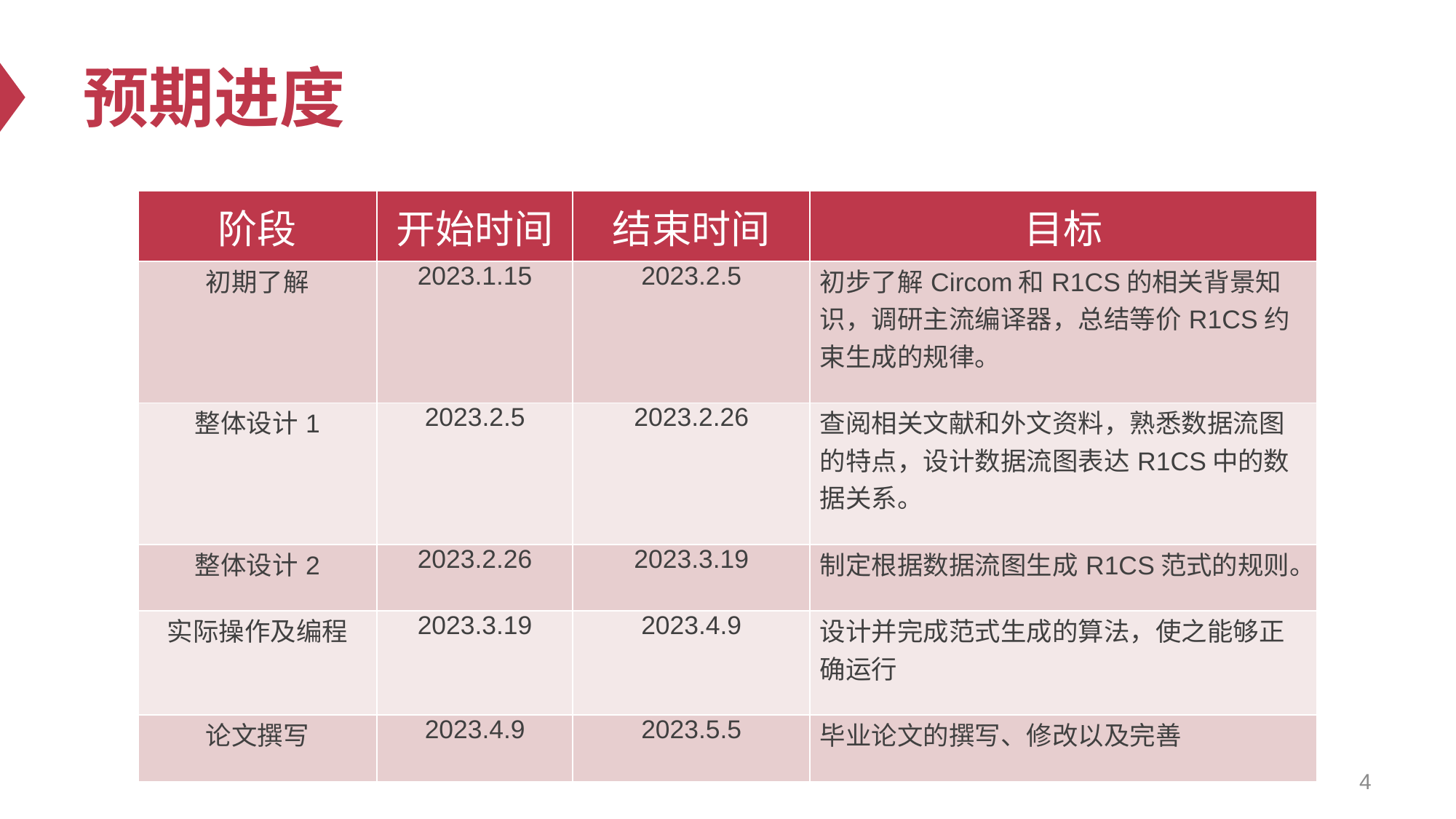

# 预期进度
| 阶段 | 开始时间 | 结束时间 | 目标 |
| --- | --- | --- | --- |
| 初期了解 | 2023.1.15 | 2023.2.5 | 初步了解Circom和R1CS的相关背景知识，调研主流编译器，总结等价R1CS约束生成的规律。 |
| 整体设计1 | 2023.2.5 | 2023.2.26 | 查阅相关文献和外文资料，熟悉数据流图的特点，设计数据流图表达R1CS中的数据关系。 |
| 整体设计2 | 2023.2.26 | 2023.3.19 | 制定根据数据流图生成R1CS范式的规则。 |
| 实际操作及编程 | 2023.3.19 | 2023.4.9 | 设计并完成范式生成的算法，使之能够正确运行 |
| 论文撰写 | 2023.4.9 | 2023.5.5 | 毕业论文的撰写、修改以及完善 |
4